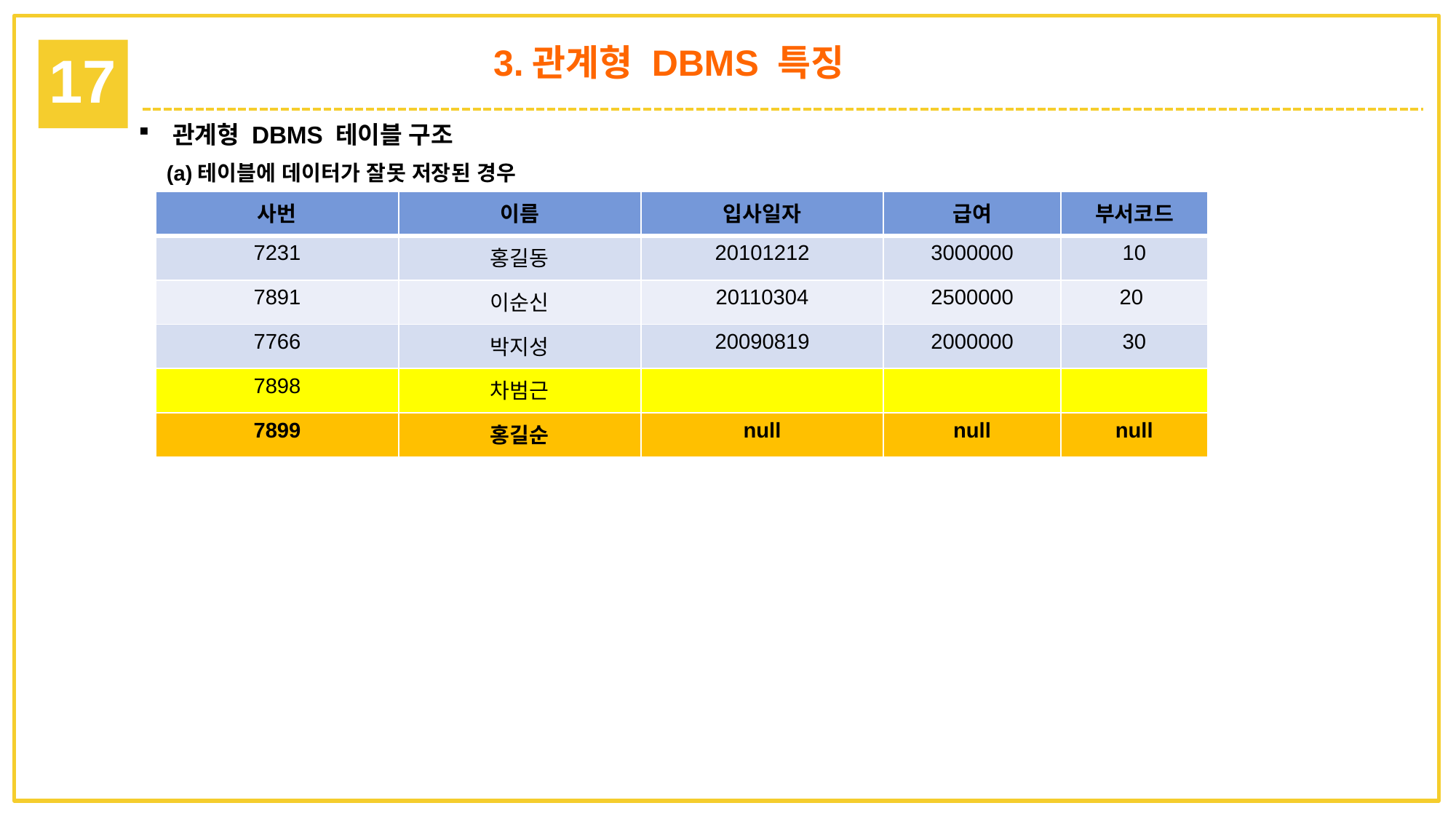

3.관계형 DBMS 특징
17

관계형 DBMS 테이블 구조
(a)테이블에 데이터가 잘못 저장된 경우
| 사번 | 이름 | 입사일자 | 급여 | 부서코드 |
| --- | --- | --- | --- | --- |
| 7231 | 홍길동 | 20101212 | 3000000 | 10 |
| 7891 | 이순신 | 20110304 | 2500000 | 20 |
| 7766 | 박지성 | 20090819 | 2000000 | 30 |
| 7898 | 차범근 |  |  |  |
| 7899 | 홍길순 | null | null | null |